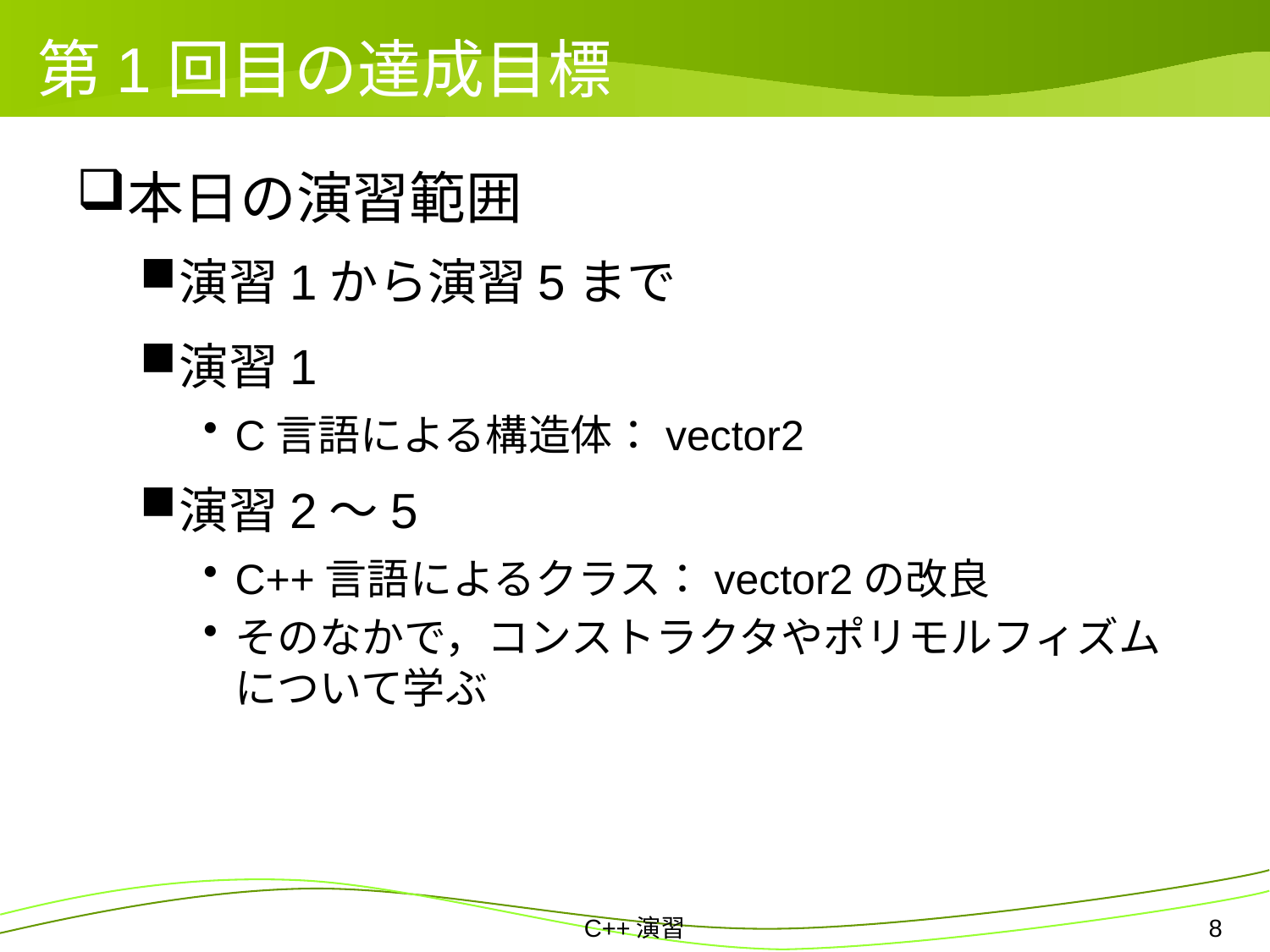

# 第1回目の達成目標
本日の演習範囲
演習1から演習5まで
演習1
C言語による構造体：vector2
演習2～5
C++言語によるクラス：vector2の改良
そのなかで，コンストラクタやポリモルフィズムについて学ぶ
C++演習
8